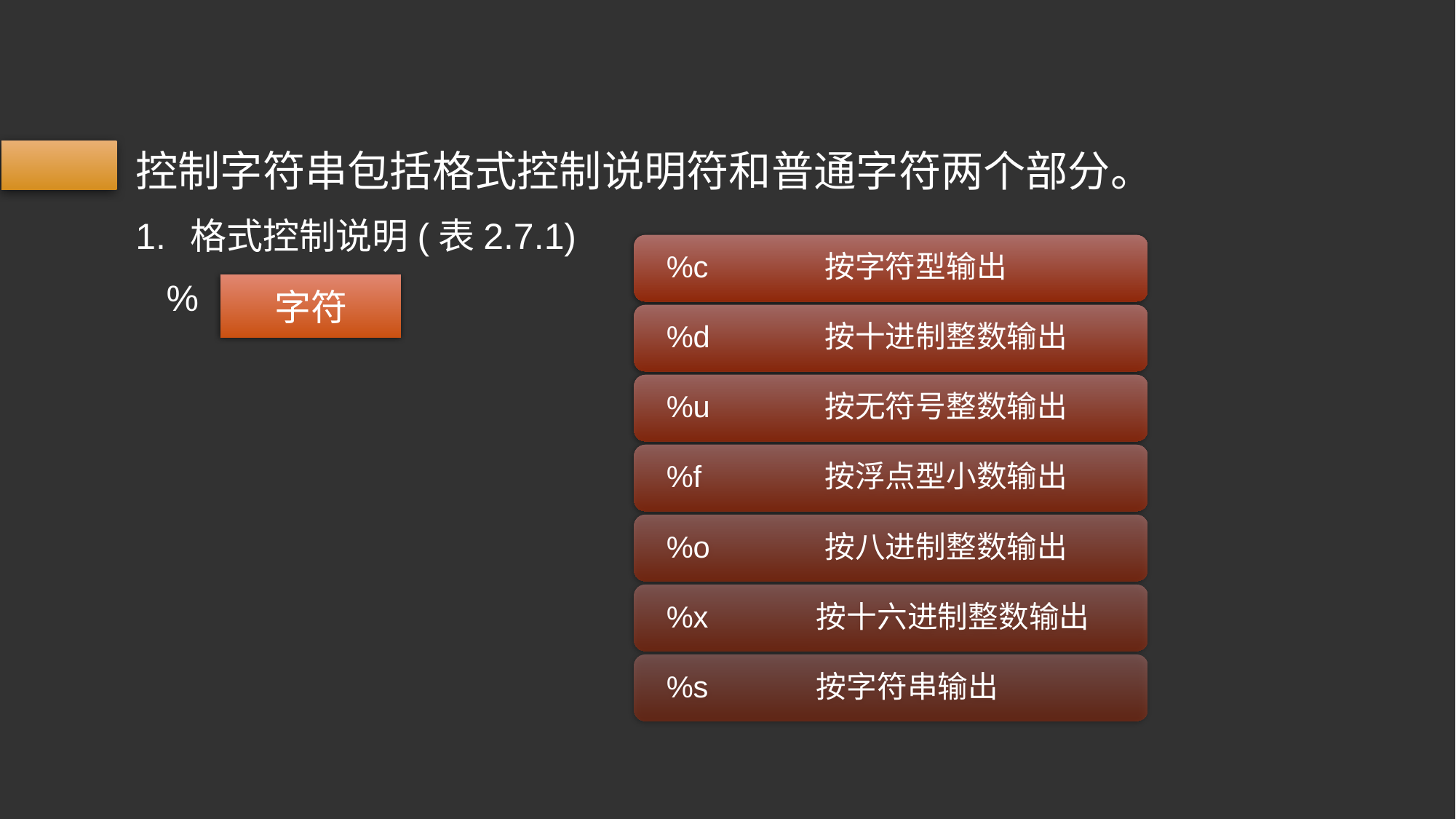

控制字符串包括格式控制说明符和普通字符两个部分。
格式控制说明(表2.7.1)
   %

  %c	       按字符型输出
  %d	       按十进制整数输出
  %u	       按无符号整数输出
  %f	       按浮点型小数输出
  %o	       按八进制整数输出
  %x            按十六进制整数输出
  %s            按字符串输出
字符